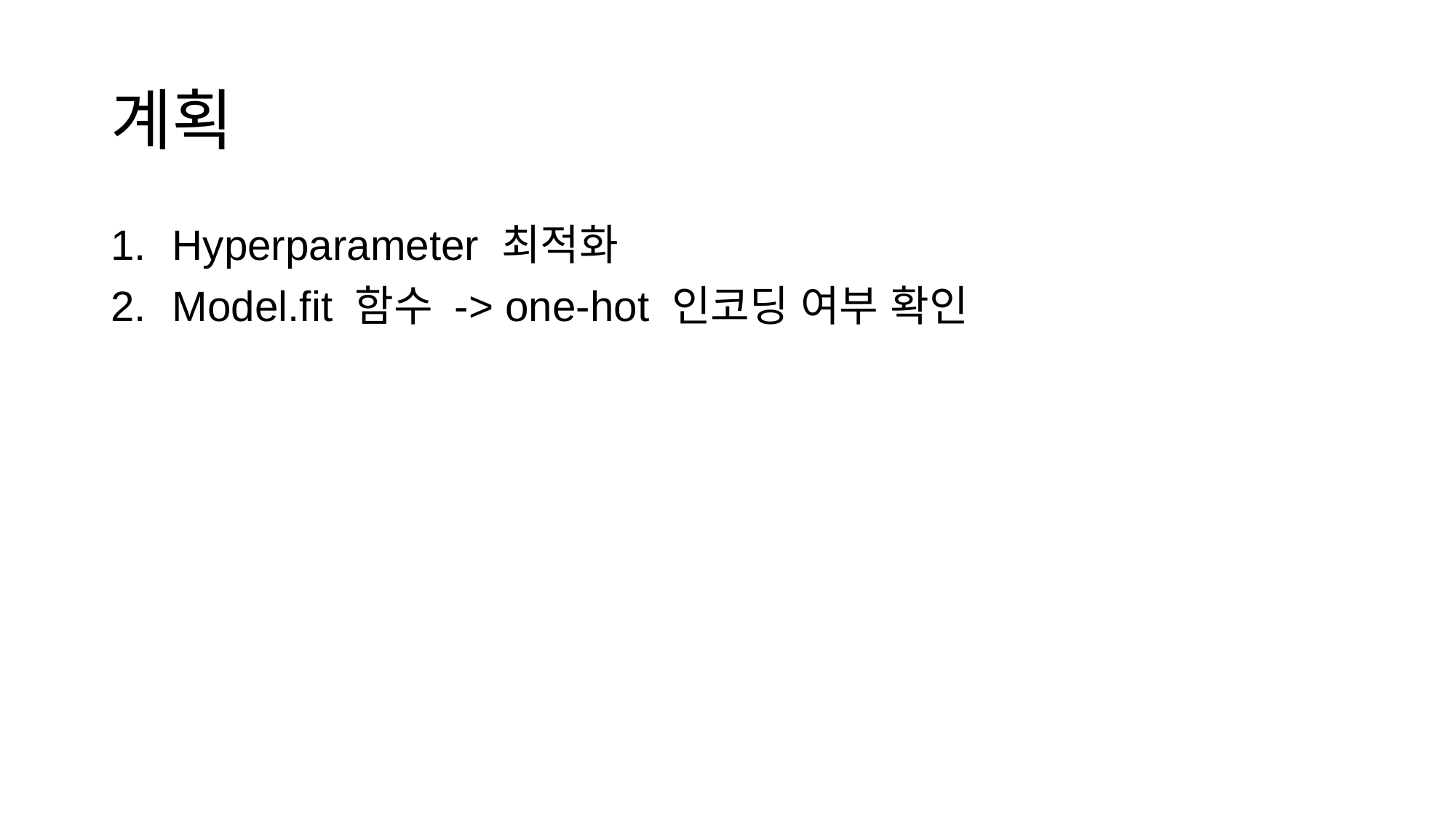

# 계획
Hyperparameter 최적화
Model.fit 함수 -> one-hot 인코딩 여부 확인